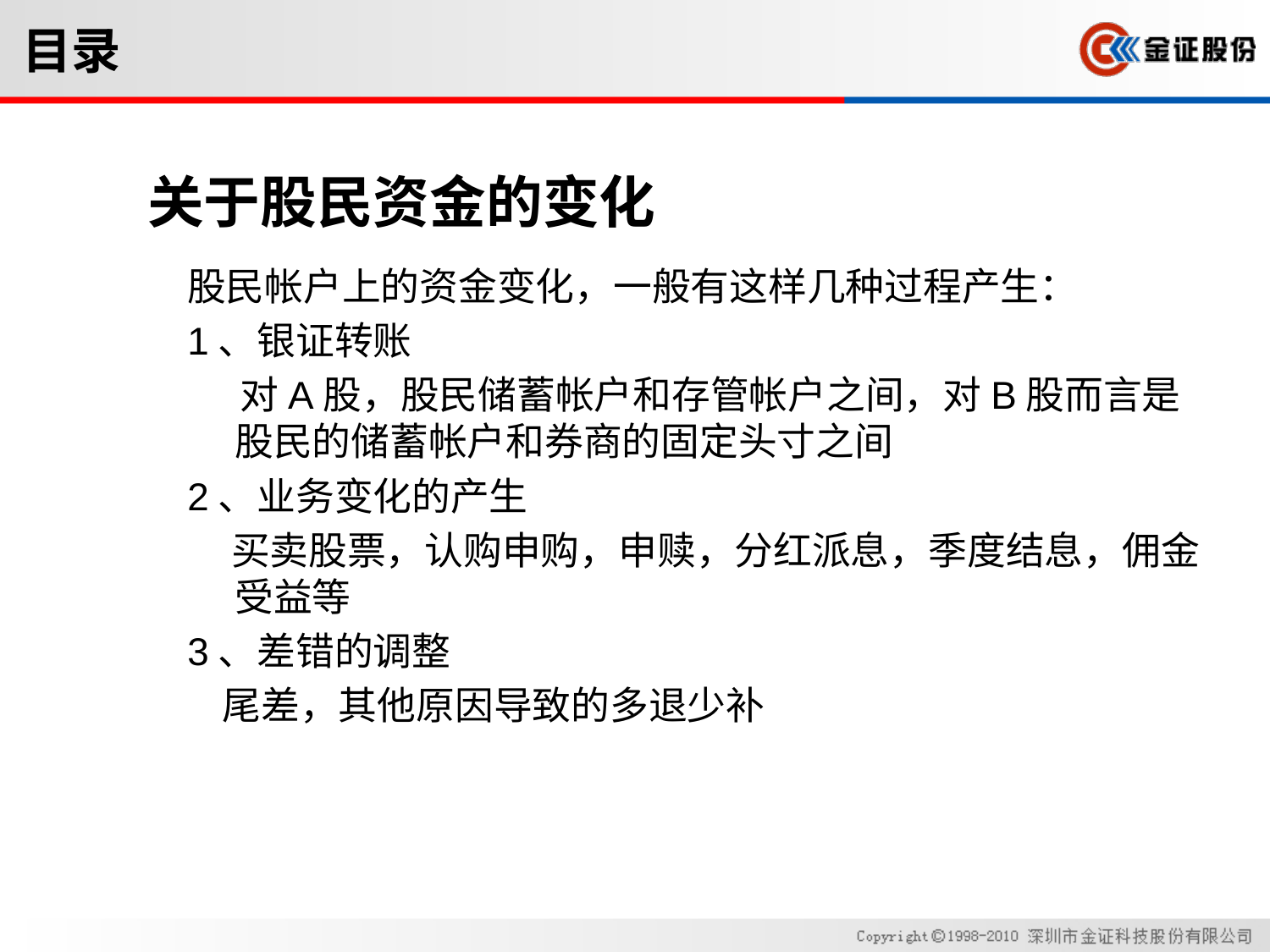

# 目录
关于股民资金的变化
股民帐户上的资金变化，一般有这样几种过程产生：
1、银证转账
     对A股，股民储蓄帐户和存管帐户之间，对B股而言是股民的储蓄帐户和券商的固定头寸之间
2、业务变化的产生
    买卖股票，认购申购，申赎，分红派息，季度结息，佣金受益等
3、差错的调整
   尾差，其他原因导致的多退少补